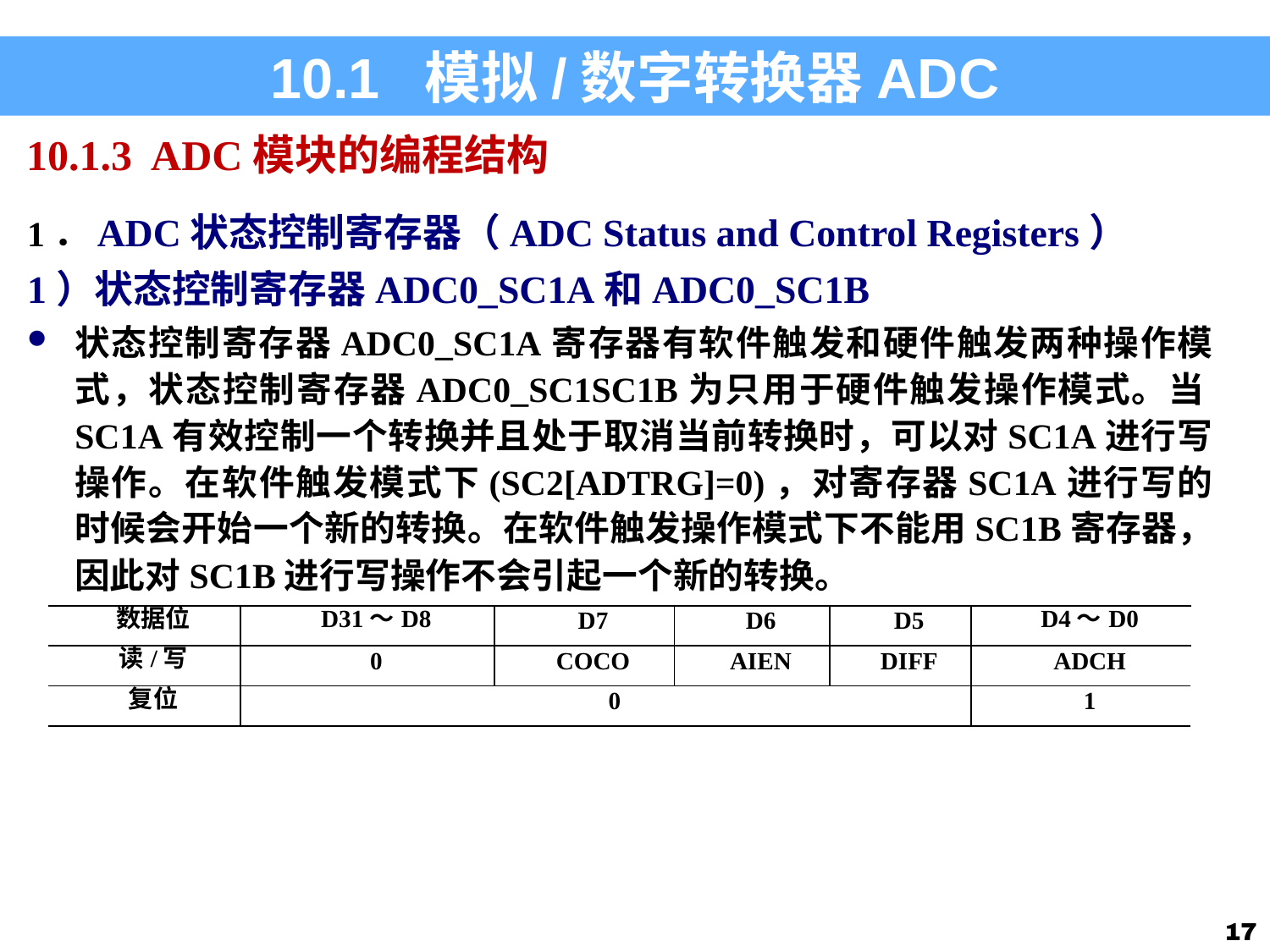

10.1  模拟/数字转换器ADC
10.1.3  ADC模块的编程结构
1．ADC状态控制寄存器（ADC Status and Control Registers）
1）状态控制寄存器ADC0_SC1A和ADC0_SC1B
状态控制寄存器ADC0_SC1A寄存器有软件触发和硬件触发两种操作模式，状态控制寄存器ADC0_SC1SC1B为只用于硬件触发操作模式。当SC1A有效控制一个转换并且处于取消当前转换时，可以对SC1A进行写操作。在软件触发模式下(SC2[ADTRG]=0)，对寄存器SC1A进行写的时候会开始一个新的转换。在软件触发操作模式下不能用SC1B寄存器，因此对SC1B进行写操作不会引起一个新的转换。
| 数据位 | D31～D8 | D7 | D6 | D5 | D4～D0 |
| --- | --- | --- | --- | --- | --- |
| 读/写 | 0 | COCO | AIEN | DIFF | ADCH |
| 复位 | 0 |  |  |  | 1 |
17